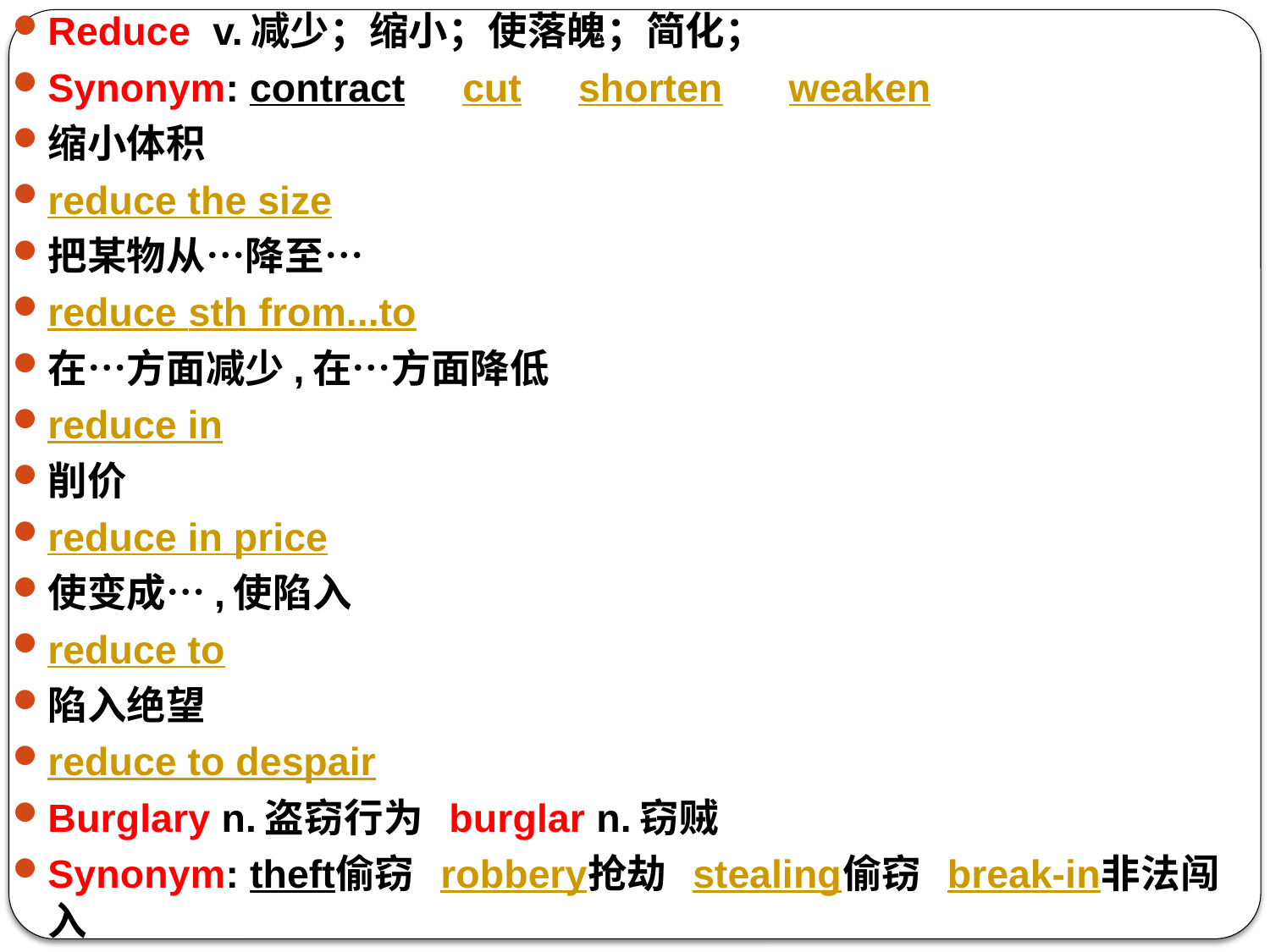

Reduce  v.减少；缩小；使落魄；简化；
Synonym: contract　 cut　 shorten　  weaken
缩小体积
reduce the size
把某物从…降至…
reduce sth from...to
在…方面减少,在…方面降低
reduce in
削价
reduce in price
使变成…,使陷入
reduce to
陷入绝望
reduce to despair
Burglary n.盗窃行为  burglar n.窃贼
Synonym: theft偷窃  robbery抢劫  stealing偷窃  break-in非法闯入